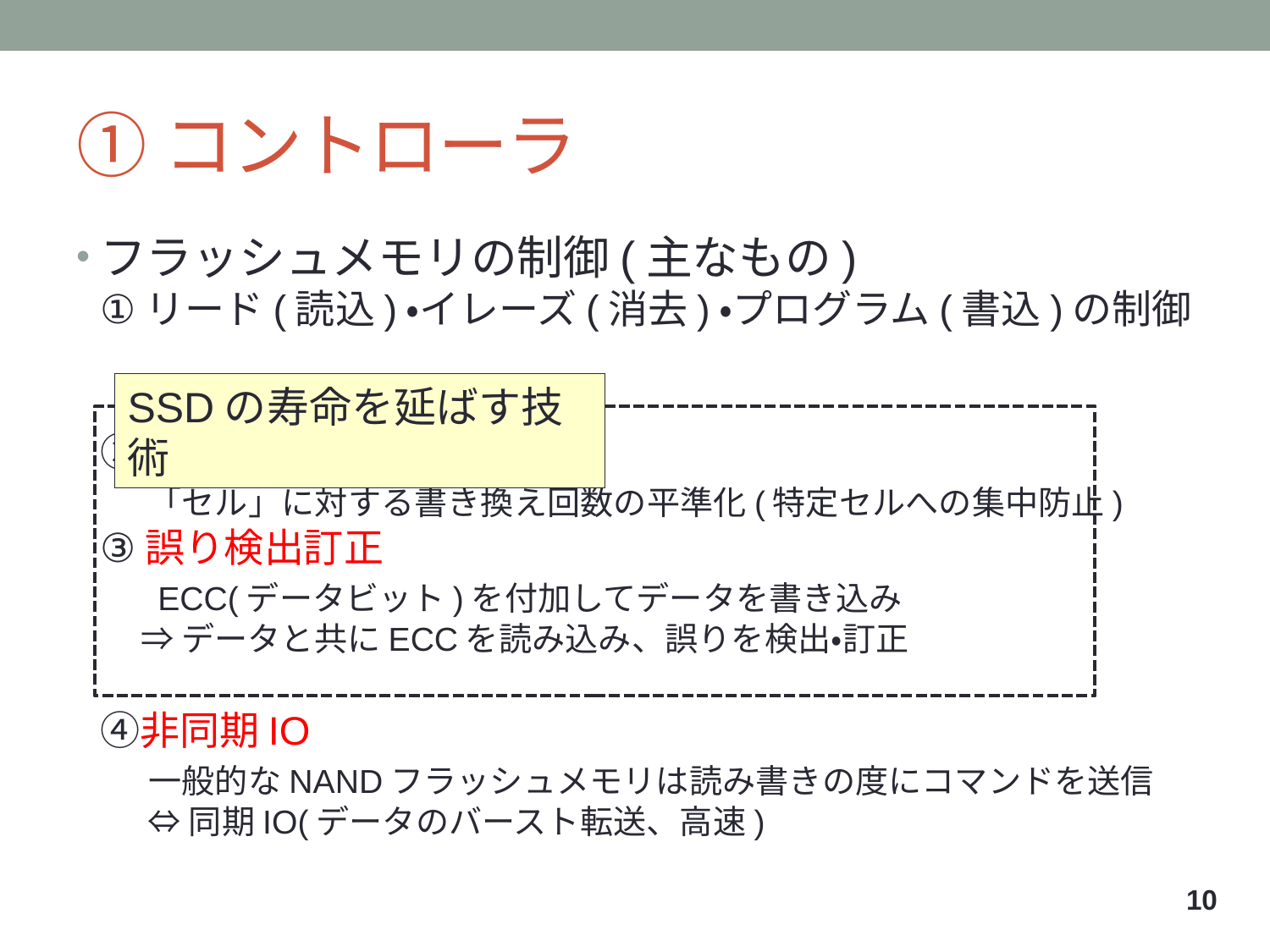

# ①コントローラ
フラッシュメモリの制御(主なもの)
①リード(読込)・イレーズ(消去)・プログラム(書込)の制御
②ウェアレベリング
　 「セル」に対する書き換え回数の平準化(特定セルへの集中防止)
③誤り検出訂正
　 ECC(データビット)を付加してデータを書き込み
　 ⇒ データと共にECCを読み込み、誤りを検出・訂正
④非同期IO
　 一般的なNANDフラッシュメモリは読み書きの度にコマンドを送信
　  ⇔ 同期IO(データのバースト転送、高速)
SSDの寿命を延ばす技術

10